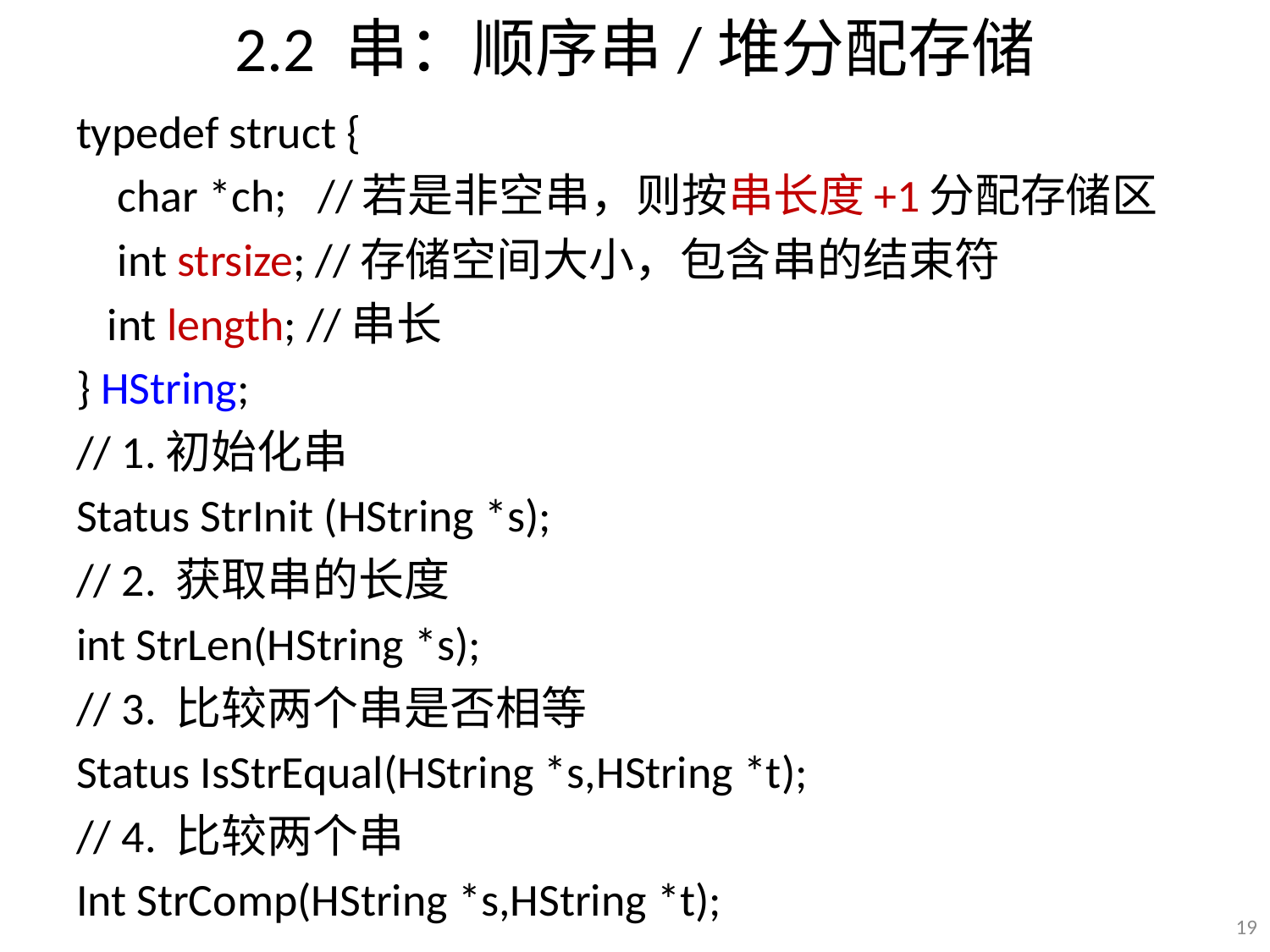

# 2.2 串：顺序串/堆分配存储
typedef struct {
    char *ch;   //若是非空串，则按串长度+1分配存储区
    int strsize; //存储空间大小，包含串的结束符
   int length; //串长
} HString;
// 1.初始化串
Status StrInit (HString *s);
// 2. 获取串的长度
int StrLen(HString *s);
// 3. 比较两个串是否相等
Status IsStrEqual(HString *s,HString *t);
// 4. 比较两个串
Int StrComp(HString *s,HString *t);

19